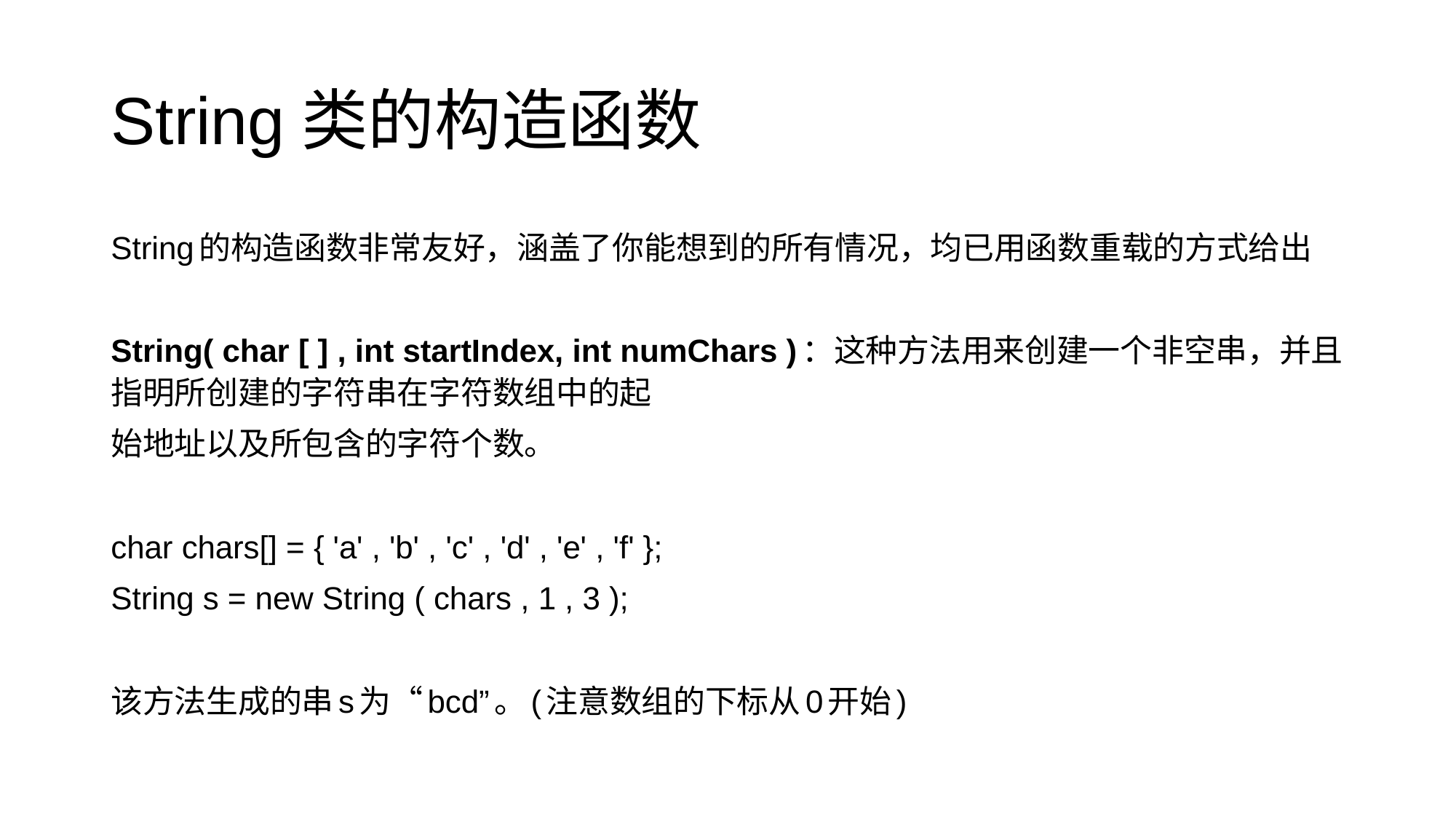

# String类的构造函数
String的构造函数非常友好，涵盖了你能想到的所有情况，均已用函数重载的方式给出

String( char [ ] , int startIndex, int numChars )：这种方法用来创建一个非空串，并且指明所创建的字符串在字符数组中的起
始地址以及所包含的字符个数。

char chars[] = { 'a' , 'b' , 'c' , 'd' , 'e' , 'f' };
String s = new String ( chars , 1 , 3 );

该方法生成的串s为“bcd”。(注意数组的下标从0开始)